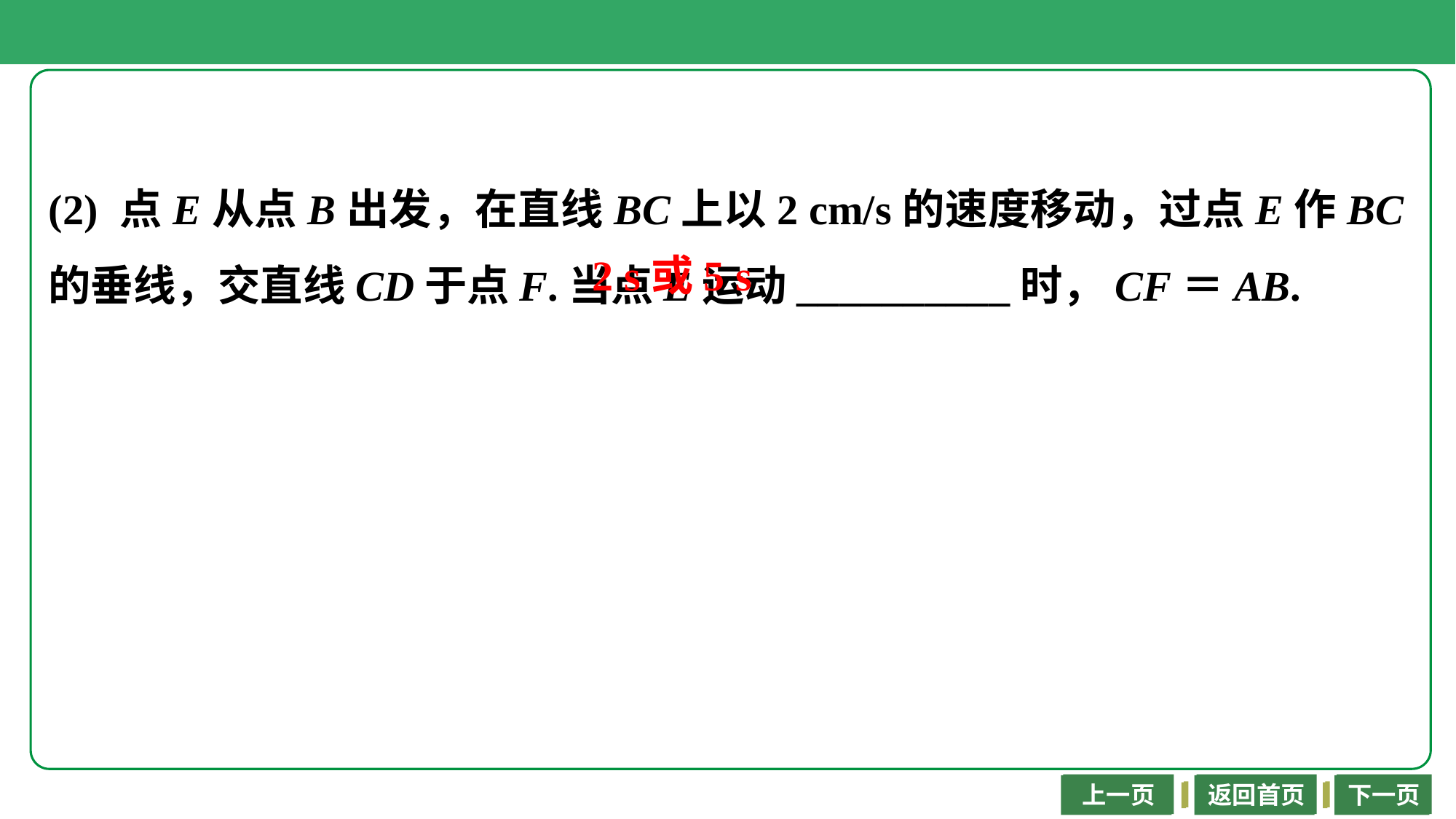

(2) 点E从点B出发，在直线BC上以2 cm/s的速度移动，过点E作BC的垂线，交直线CD于点F.当点E运动__________时，CF＝AB.
2 s或5 s